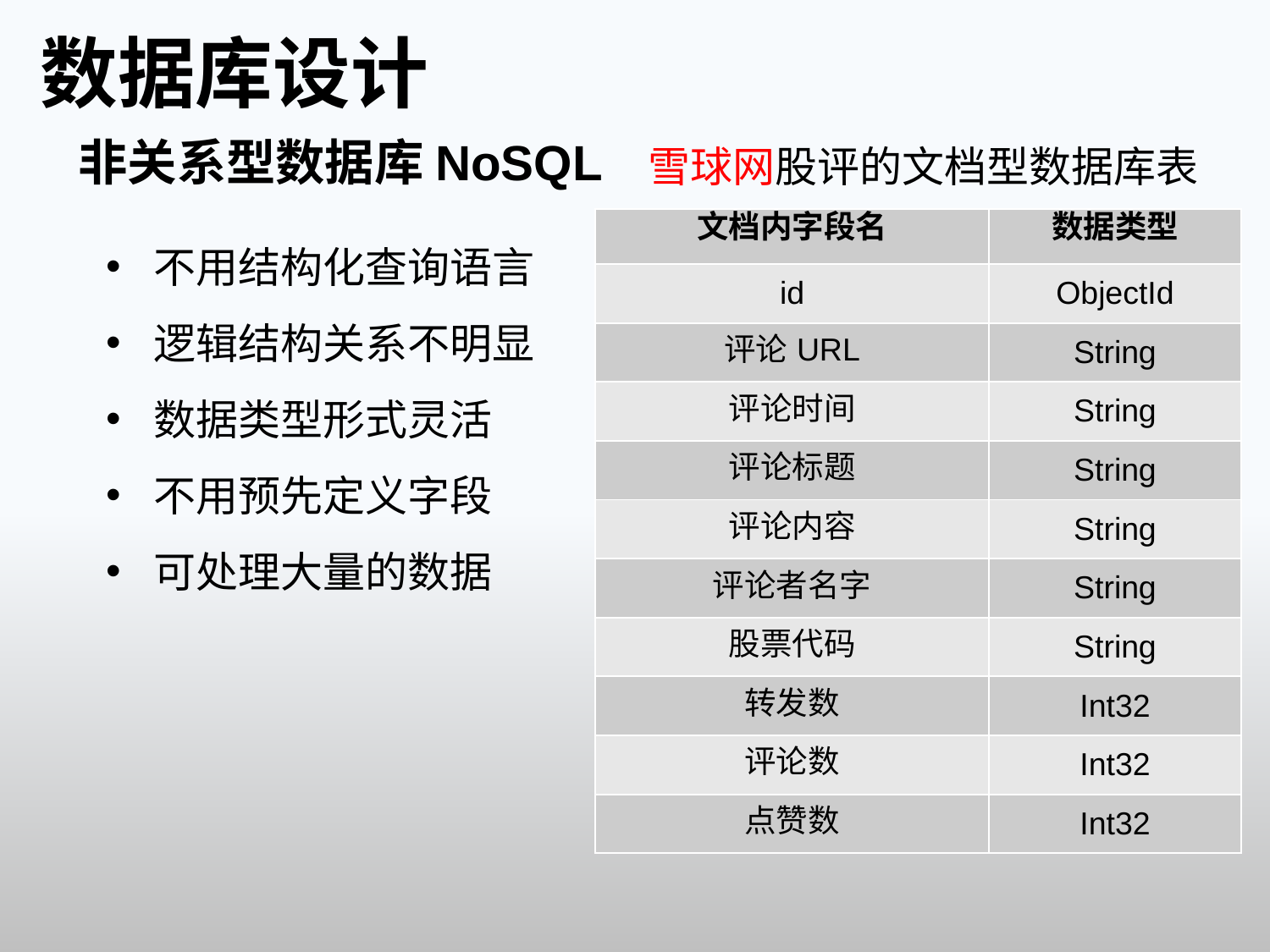

数据库设计
非关系型数据库NoSQL
雪球网股评的文档型数据库表
不用结构化查询语言
逻辑结构关系不明显
数据类型形式灵活
不用预先定义字段
可处理大量的数据
| 文档内字段名 | 数据类型 |
| --- | --- |
| id | ObjectId |
| 评论URL | String |
| 评论时间 | String |
| 评论标题 | String |
| 评论内容 | String |
| 评论者名字 | String |
| 股票代码 | String |
| 转发数 | Int32 |
| 评论数 | Int32 |
| 点赞数 | Int32 |